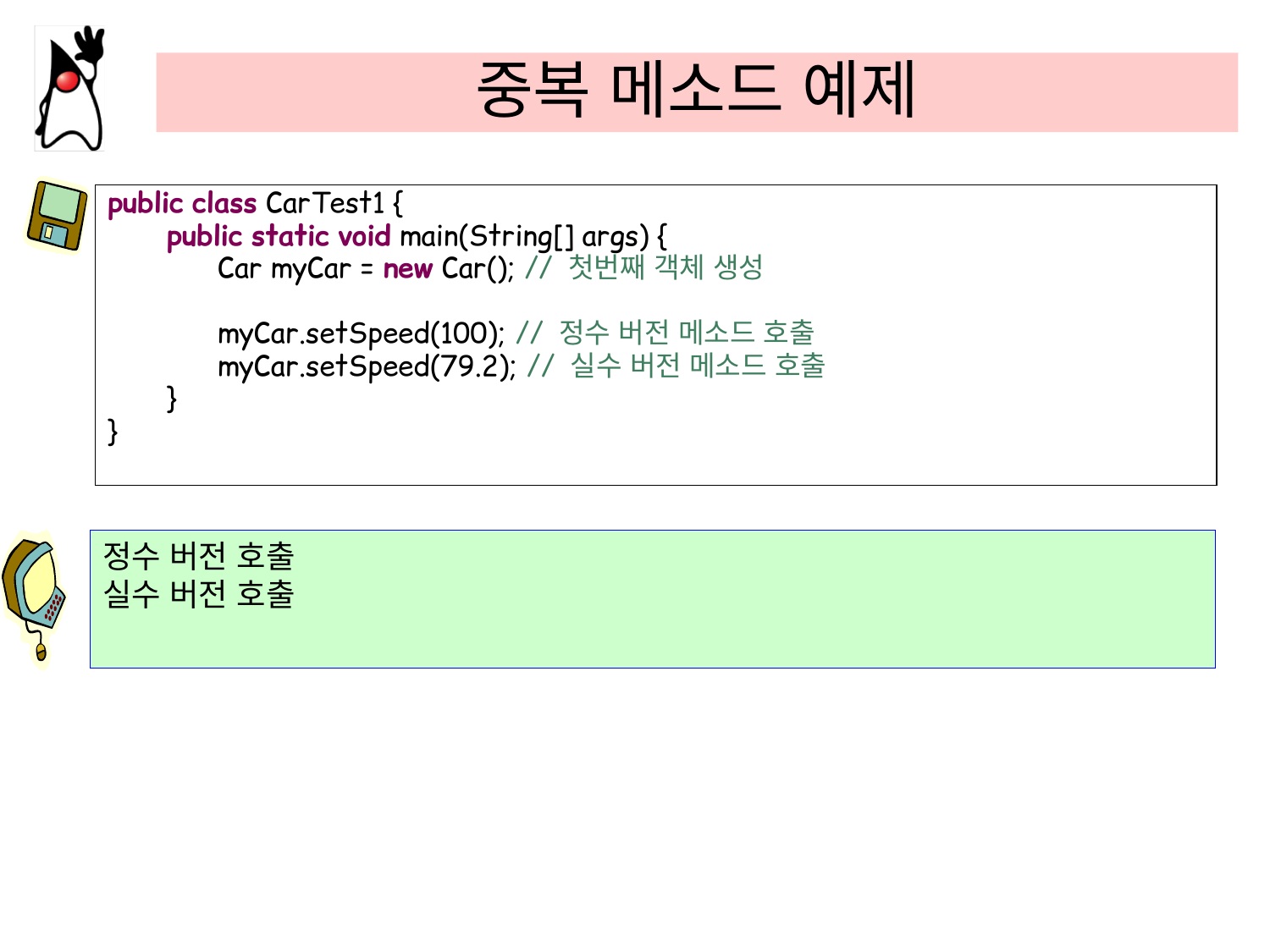

# 중복 메소드 예제

public class CarTest1 {
       public static void main(String[] args) {
             Car myCar = new Car(); // 첫번째 객체 생성

             myCar.setSpeed(100); // 정수 버전 메소드 호출
             myCar.setSpeed(79.2); // 실수 버전 메소드 호출
       }
}

정수 버전 호출
실수 버전 호출